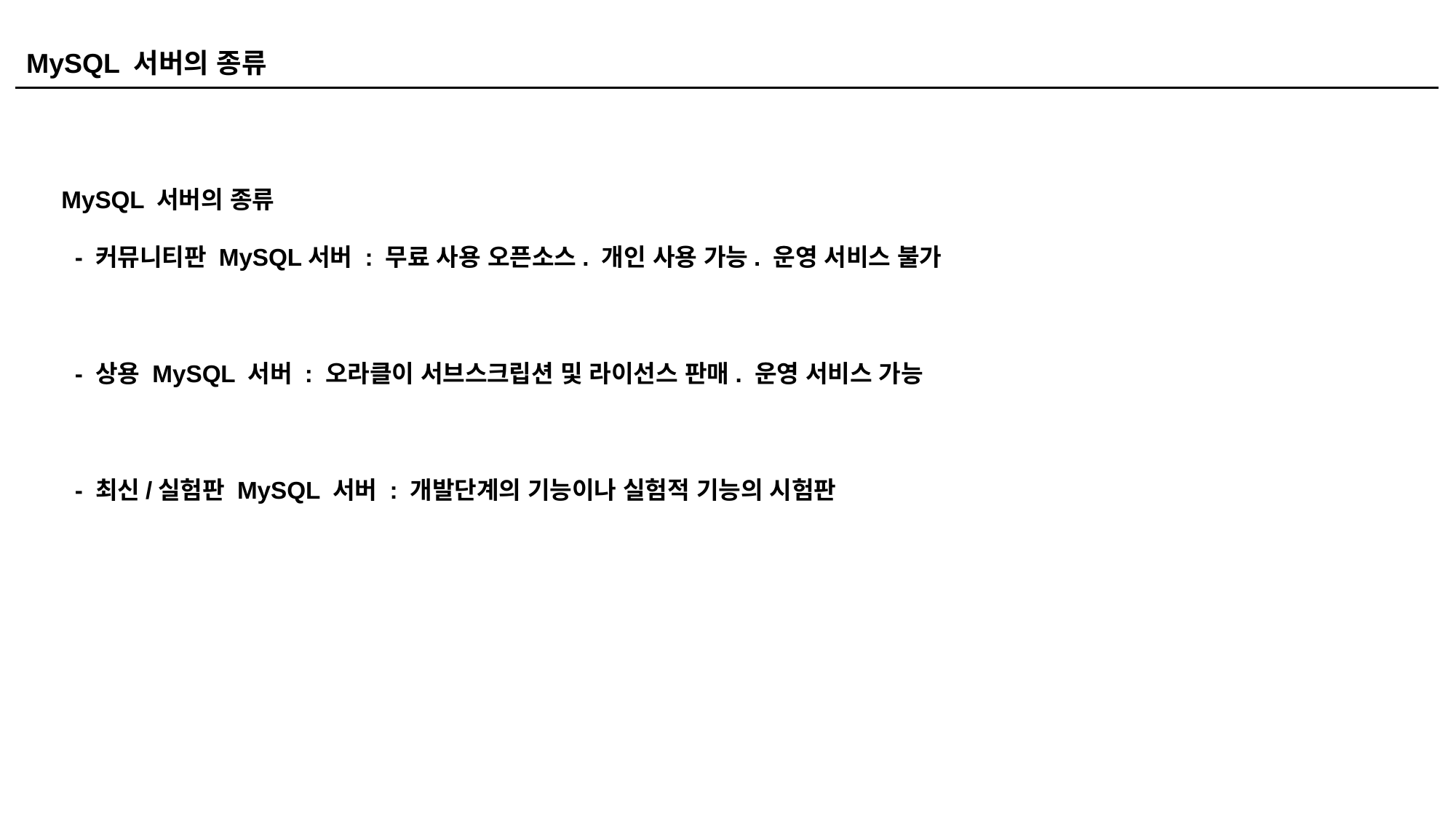

MySQL 서버의 종류
MySQL 서버의 종류
  - 커뮤니티판 MySQL서버 : 무료 사용 오픈소스. 개인 사용 가능. 운영 서비스 불가

  - 상용 MySQL 서버 : 오라클이 서브스크립션 및 라이선스 판매. 운영 서비스 가능

  - 최신/실험판 MySQL 서버 : 개발단계의 기능이나 실험적 기능의 시험판